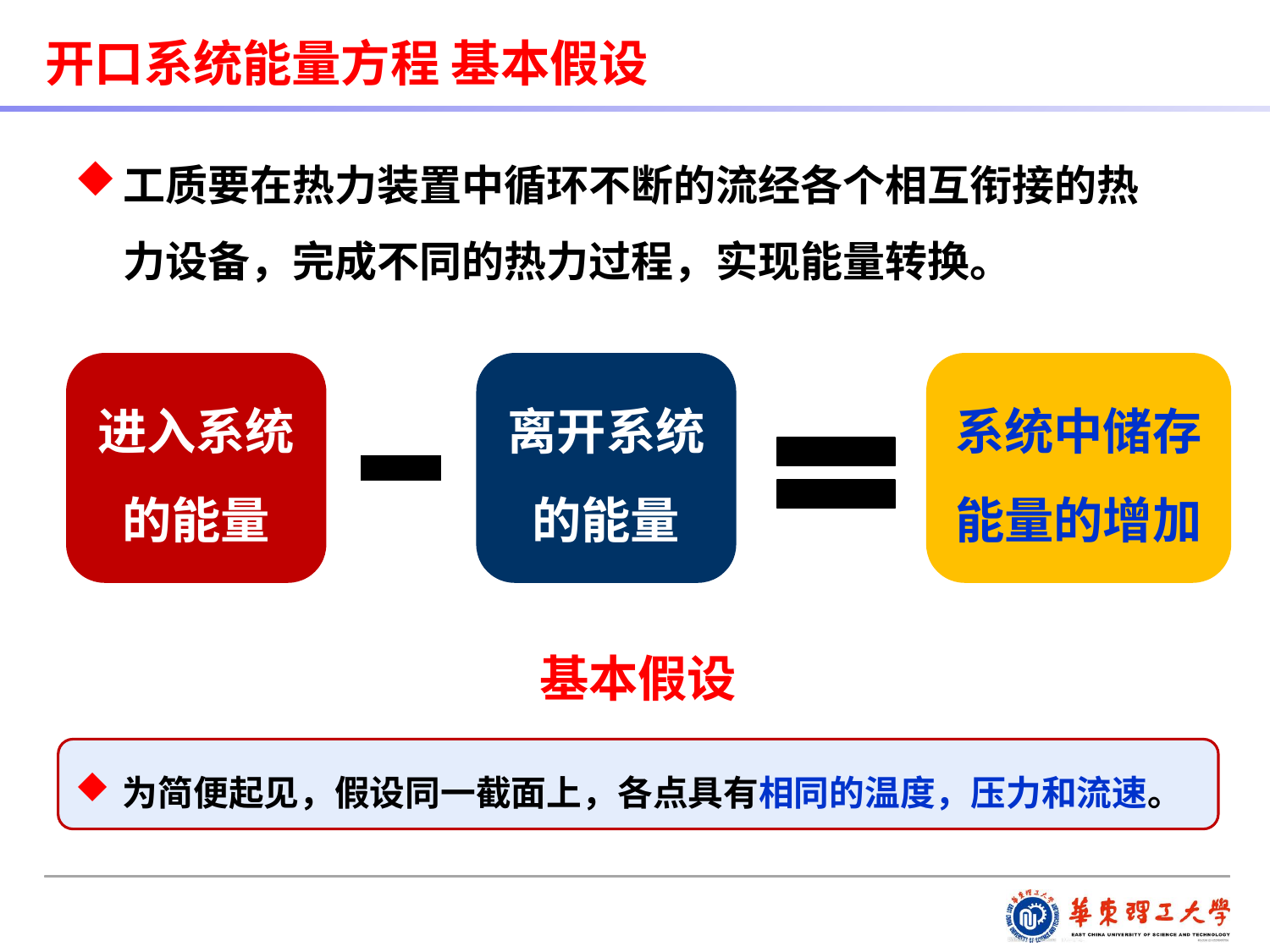

开口系统能量方程 基本假设
工质要在热力装置中循环不断的流经各个相互衔接的热力设备，完成不同的热力过程，实现能量转换。
进入系统的能量
离开系统的能量
系统中储存能量的增加

基本假设
为简便起见，假设同一截面上，各点具有相同的温度，压力和流速。